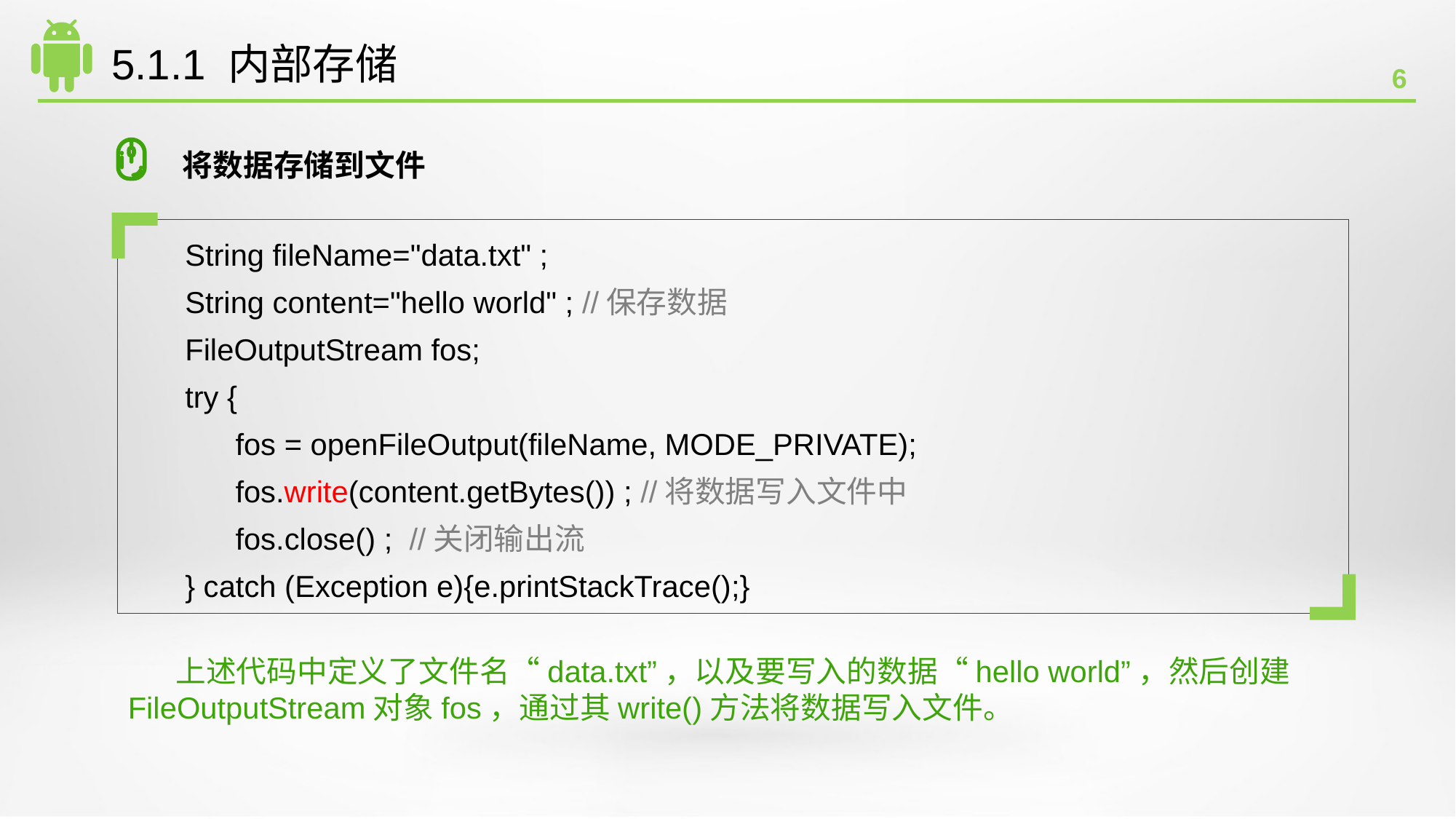

# 5.1.1 内部存储
将数据存储到文件

String fileName="data.txt" ;
String content="hello world" ; //保存数据
FileOutputStream fos;
try {
      fos = openFileOutput(fileName, MODE_PRIVATE);
      fos.write(content.getBytes()) ; //将数据写入文件中
      fos.close() ;  //关闭输出流
} catch (Exception e){e.printStackTrace();}

      上述代码中定义了文件名“data.txt”，以及要写入的数据“hello world”，然后创建FileOutputStream对象fos，通过其write()方法将数据写入文件。